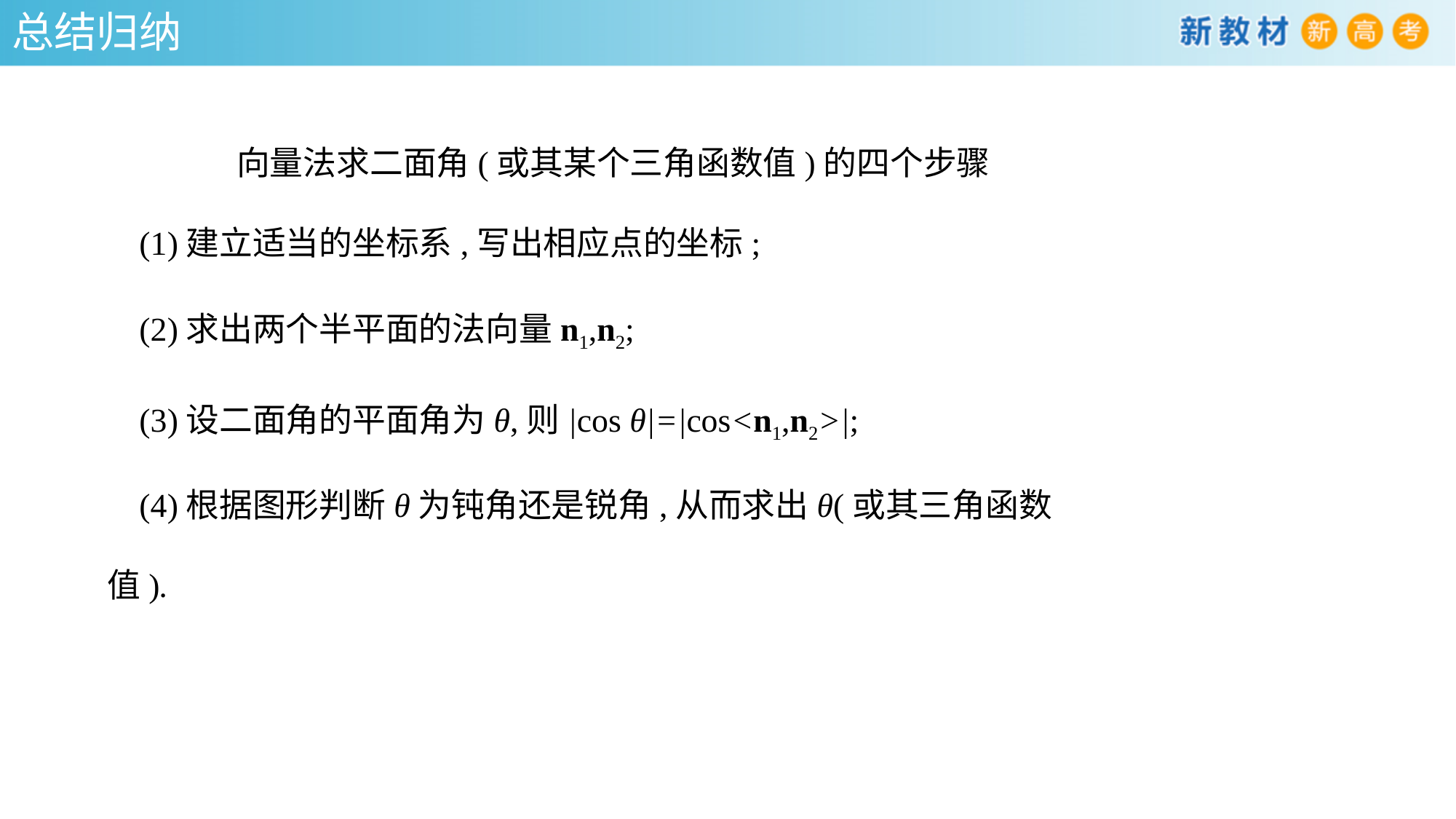

总结归纳
            向量法求二面角(或其某个三角函数值)的四个步骤
(1)建立适当的坐标系,写出相应点的坐标;
(2)求出两个半平面的法向量n1,n2;
(3)设二面角的平面角为θ,则|cos θ|=|cos<n1,n2>|;
(4)根据图形判断θ为钝角还是锐角,从而求出θ(或其三角函数值).